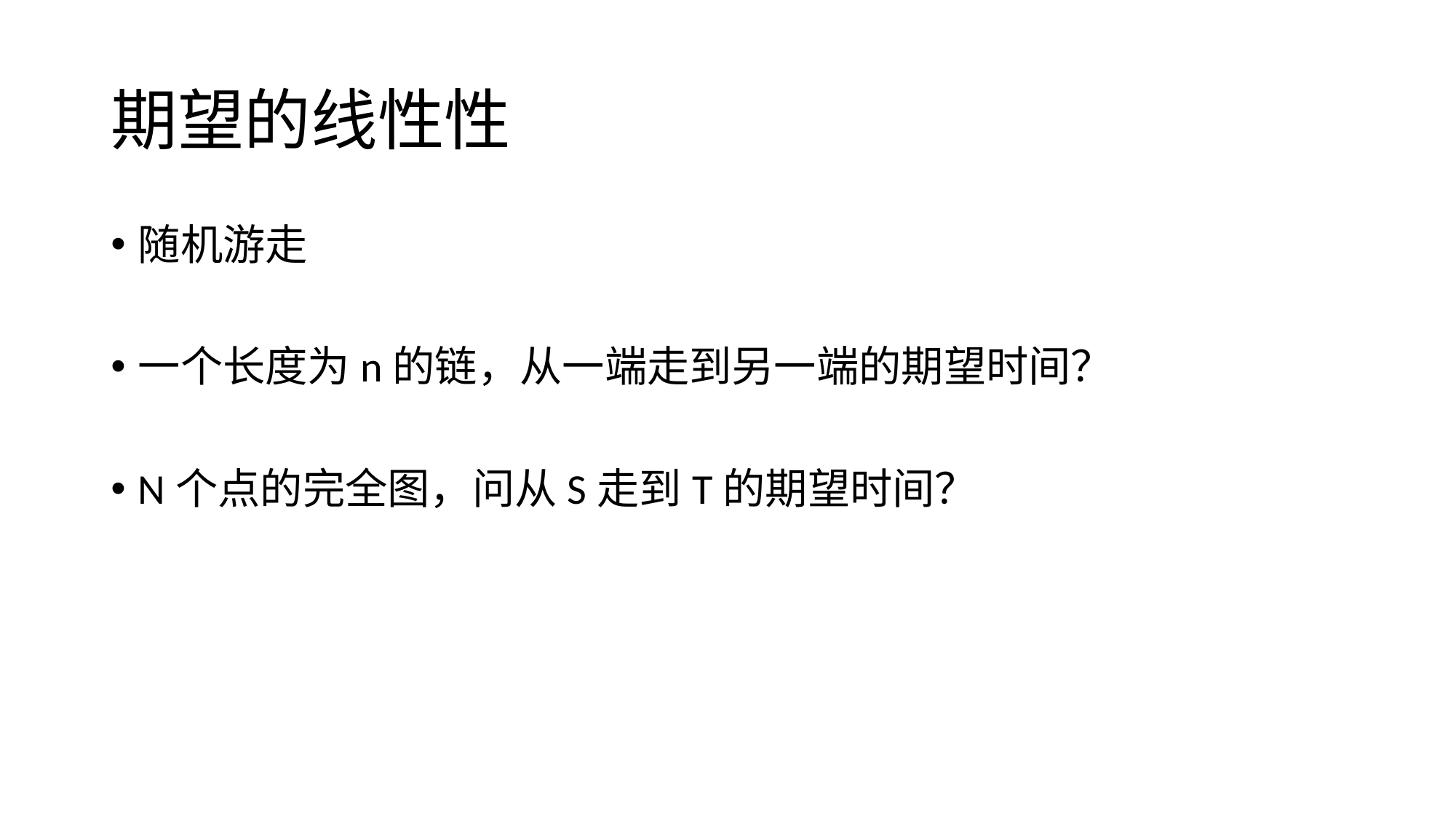

# 期望的线性性
随机游走

一个长度为n的链，从一端走到另一端的期望时间？

N个点的完全图，问从S走到T的期望时间？
10